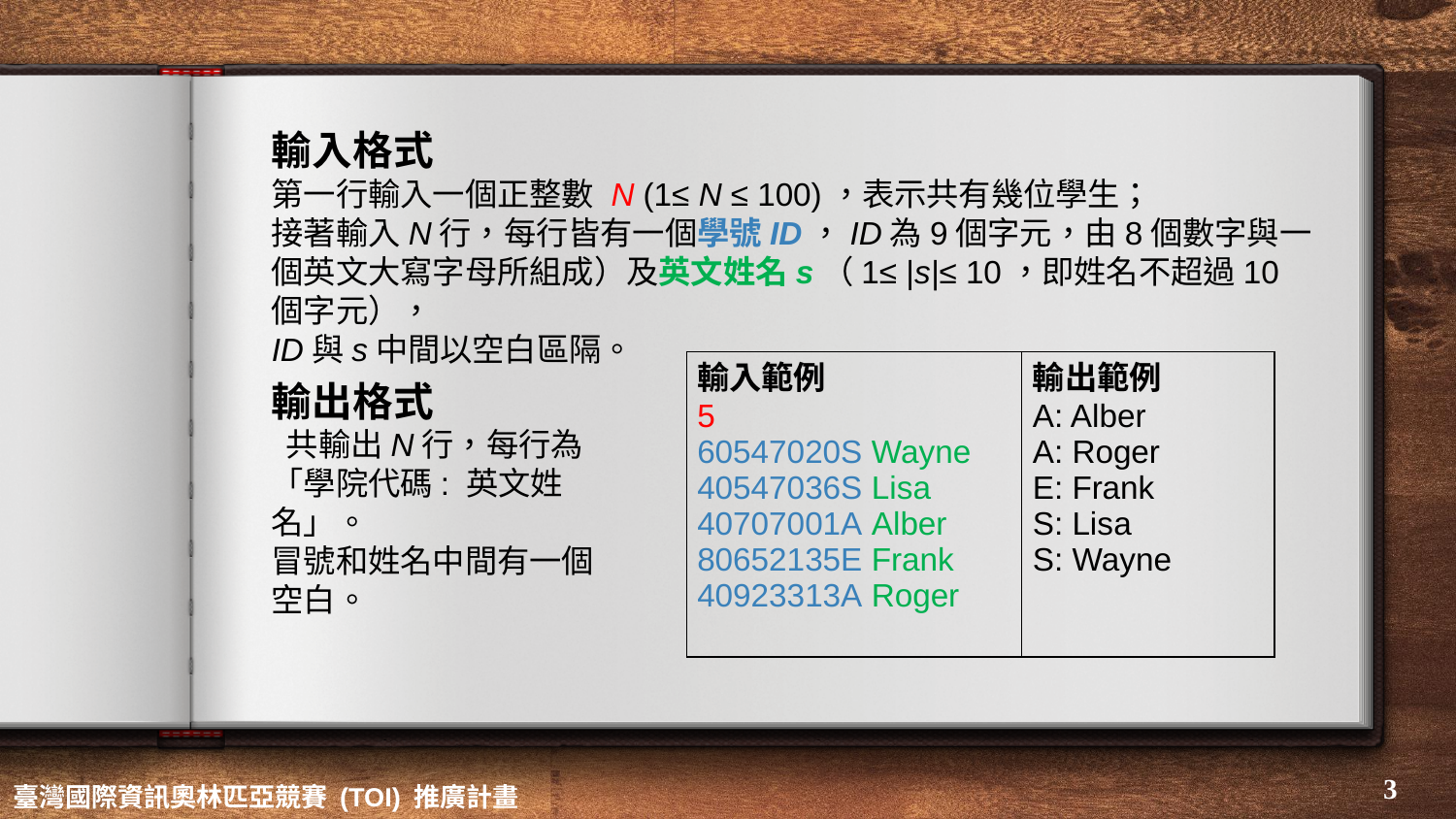

輸入格式
第一行輸入一個正整數 N (1≤ N ≤ 100)，表示共有幾位學生；
接著輸入N行，每行皆有一個學號ID，ID為9個字元，由8個數字與一個英文大寫字母所組成）及英文姓名s（1≤ |s|≤ 10，即姓名不超過10個字元），
ID與s中間以空白區隔。
| 輸入範例 5 60547020S Wayne 40547036S Lisa 40707001A Alber 80652135E Frank 40923313A Roger | 輸出範例 A: Alber A: Roger E: Frank S: Lisa S: Wayne |
| --- | --- |
輸出格式
 共輸出N行，每行為「學院代碼: 英文姓名」。
冒號和姓名中間有一個空白。
3